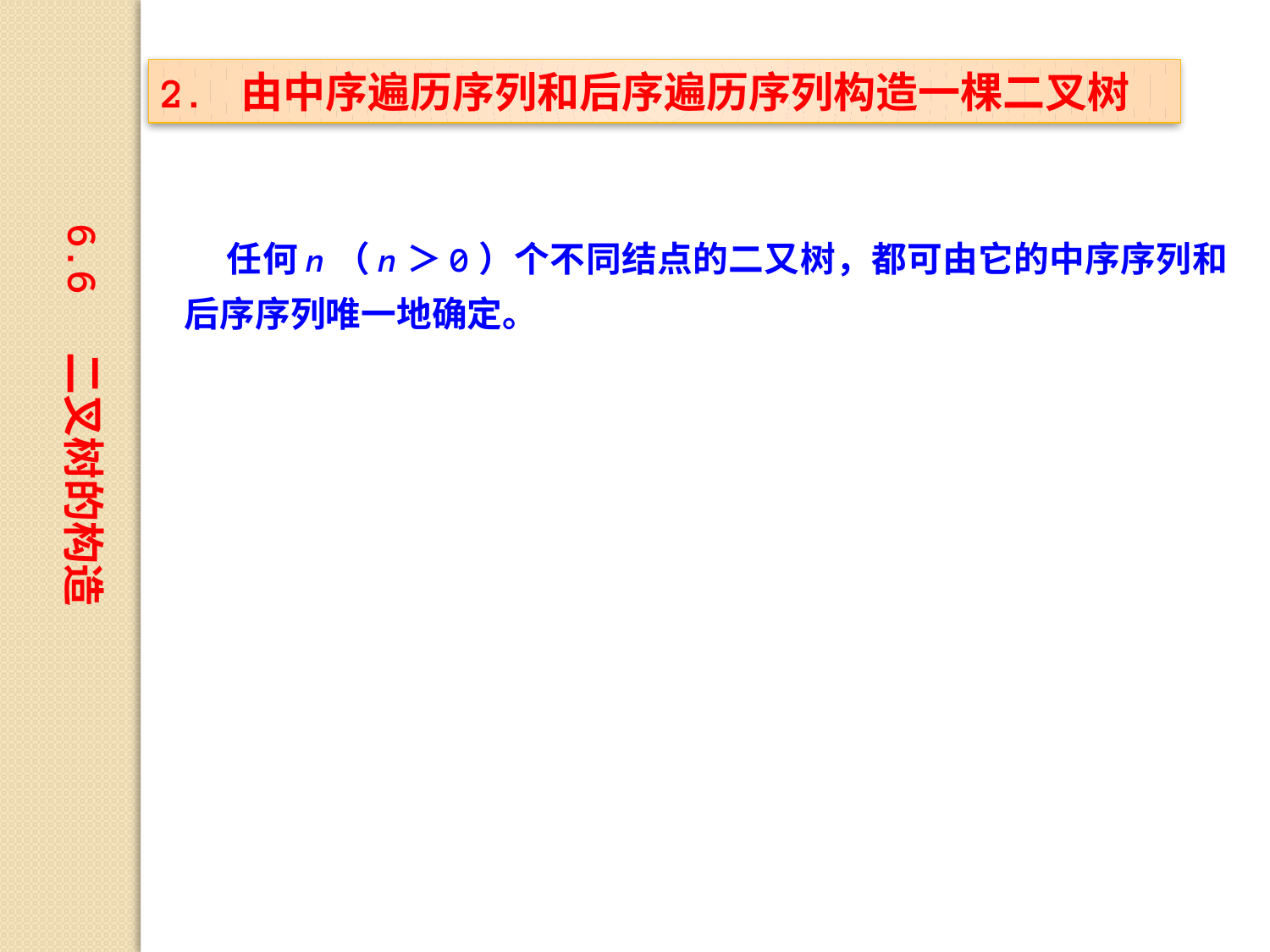

2. 由中序遍历序列和后序遍历序列构造一棵二叉树
6.6  二叉树的构造
    任何n（n＞0）个不同结点的二又树，都可由它的中序序列和后序序列唯一地确定。